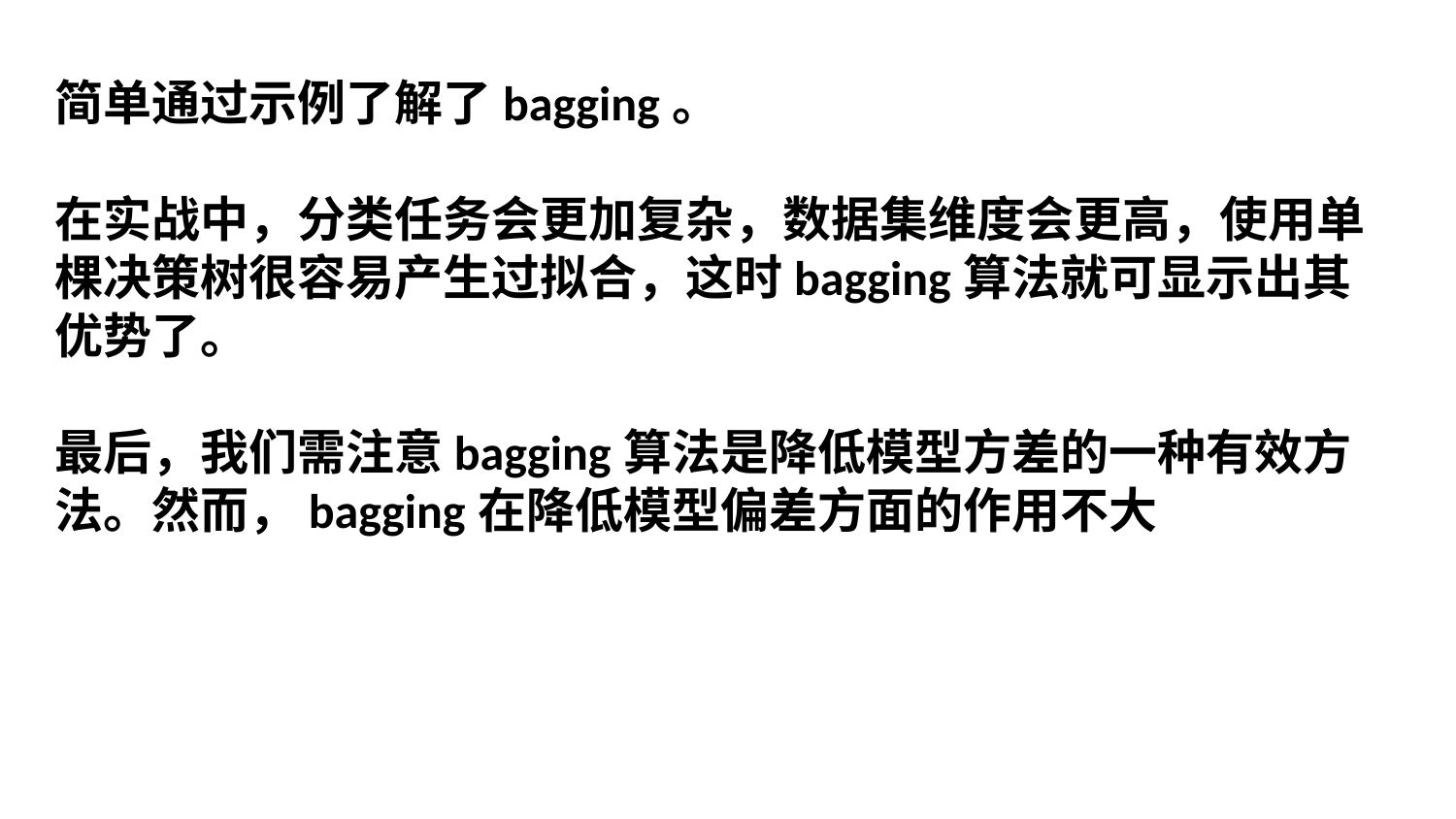

简单通过示例了解了bagging。

在实战中，分类任务会更加复杂，数据集维度会更高，使用单棵决策树很容易产生过拟合，这时bagging算法就可显示出其优势了。

最后，我们需注意bagging算法是降低模型方差的一种有效方法。然而，bagging在降低模型偏差方面的作用不大